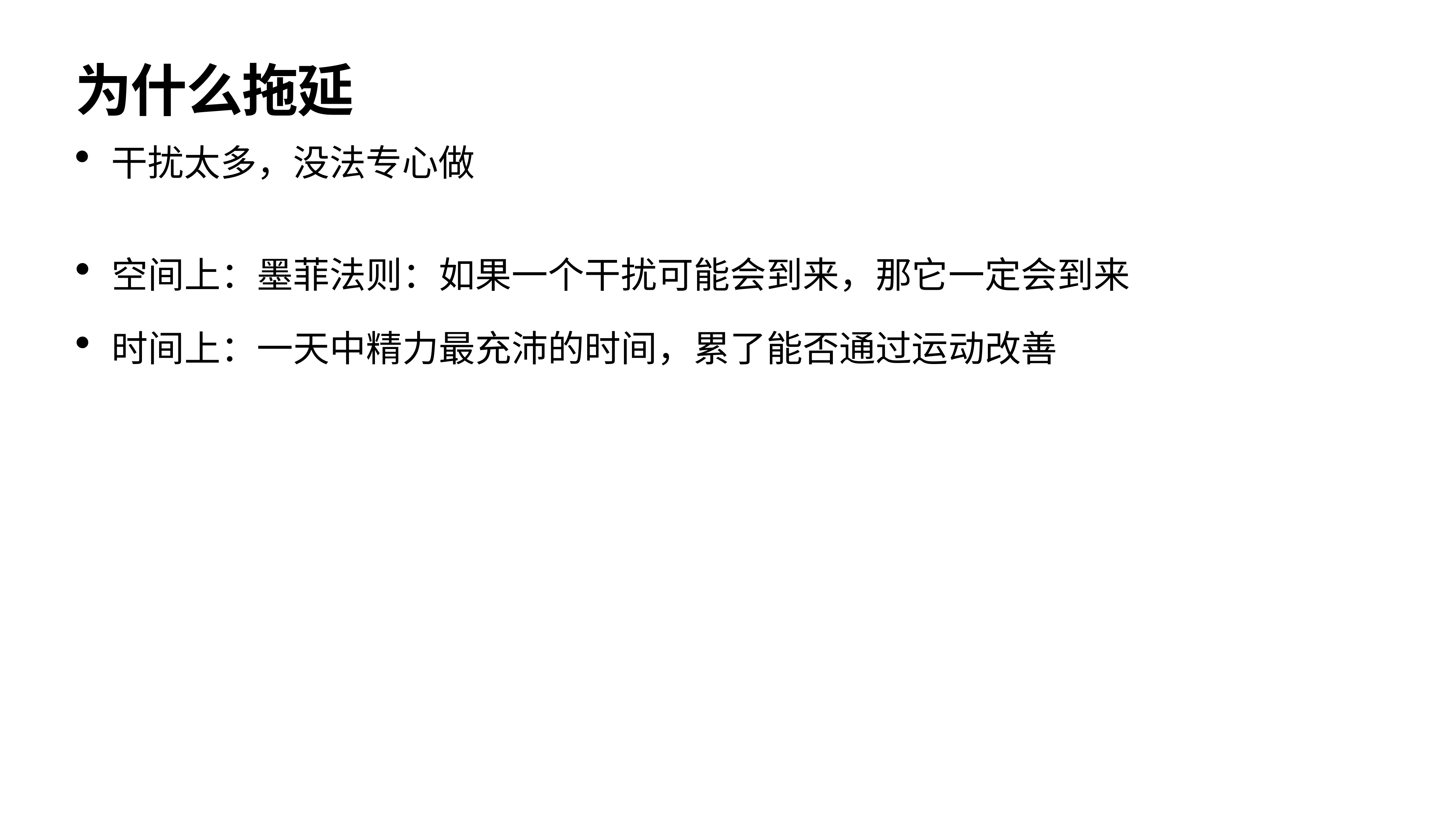

# 为什么拖延
干扰太多，没法专心做
空间上：墨菲法则：如果一个干扰可能会到来，那它一定会到来
时间上：一天中精力最充沛的时间，累了能否通过运动改善